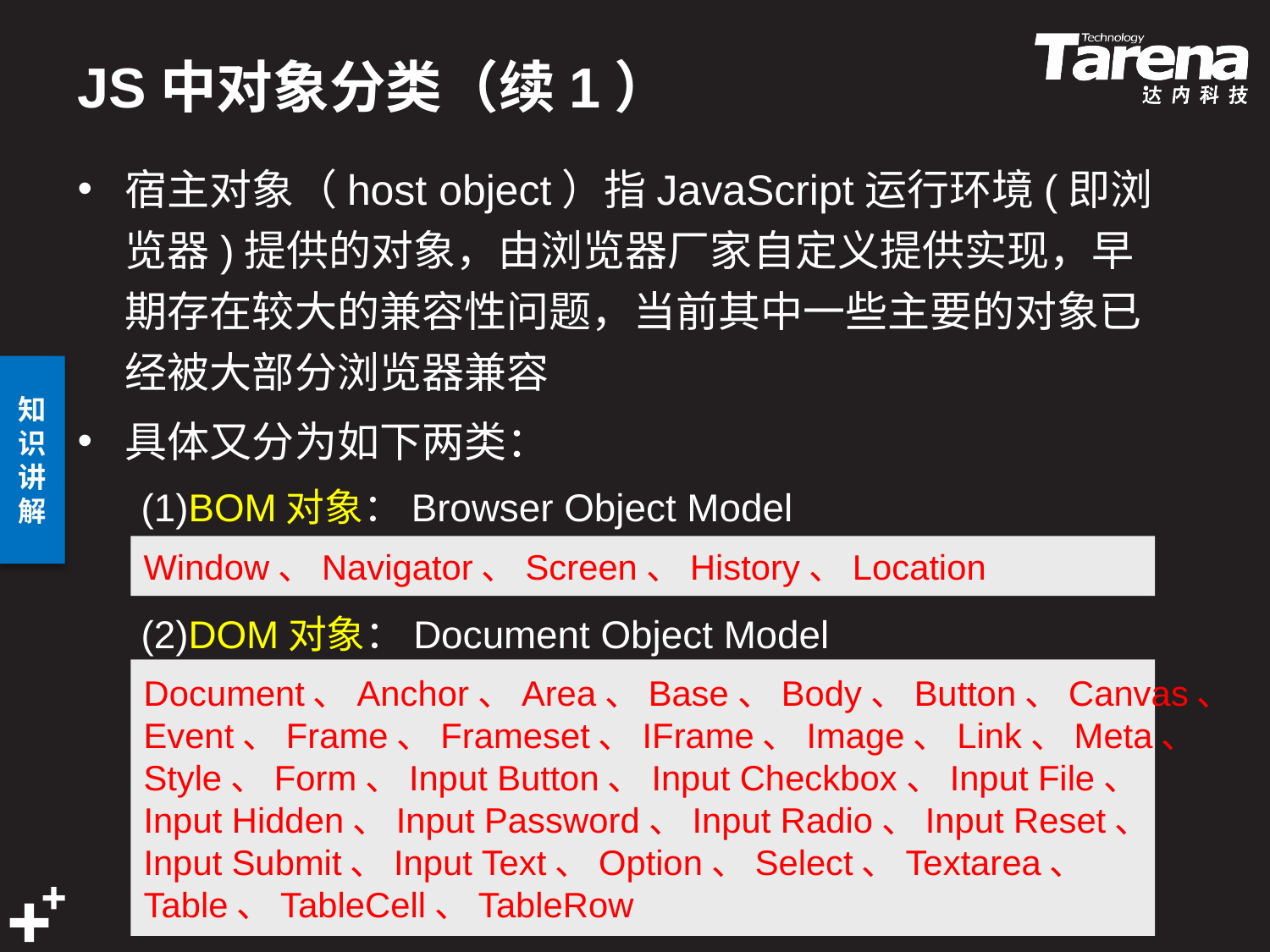

# JS中对象分类（续1）
宿主对象（host object）指JavaScript运行环境(即浏览器)提供的对象，由浏览器厂家自定义提供实现，早期存在较大的兼容性问题，当前其中一些主要的对象已经被大部分浏览器兼容
具体又分为如下两类：
(1)BOM对象：Browser Object Model

(2)DOM对象：Document Object Model
Window、Navigator、Screen、History、Location
Document、Anchor、Area、Base、Body、Button、Canvas、
Event、Frame、Frameset、IFrame、Image、Link、Meta、
Style、Form、Input Button、Input Checkbox、Input File、
Input Hidden、Input Password、Input Radio、Input Reset、
Input Submit、Input Text、Option、Select、Textarea、
Table、TableCell、TableRow